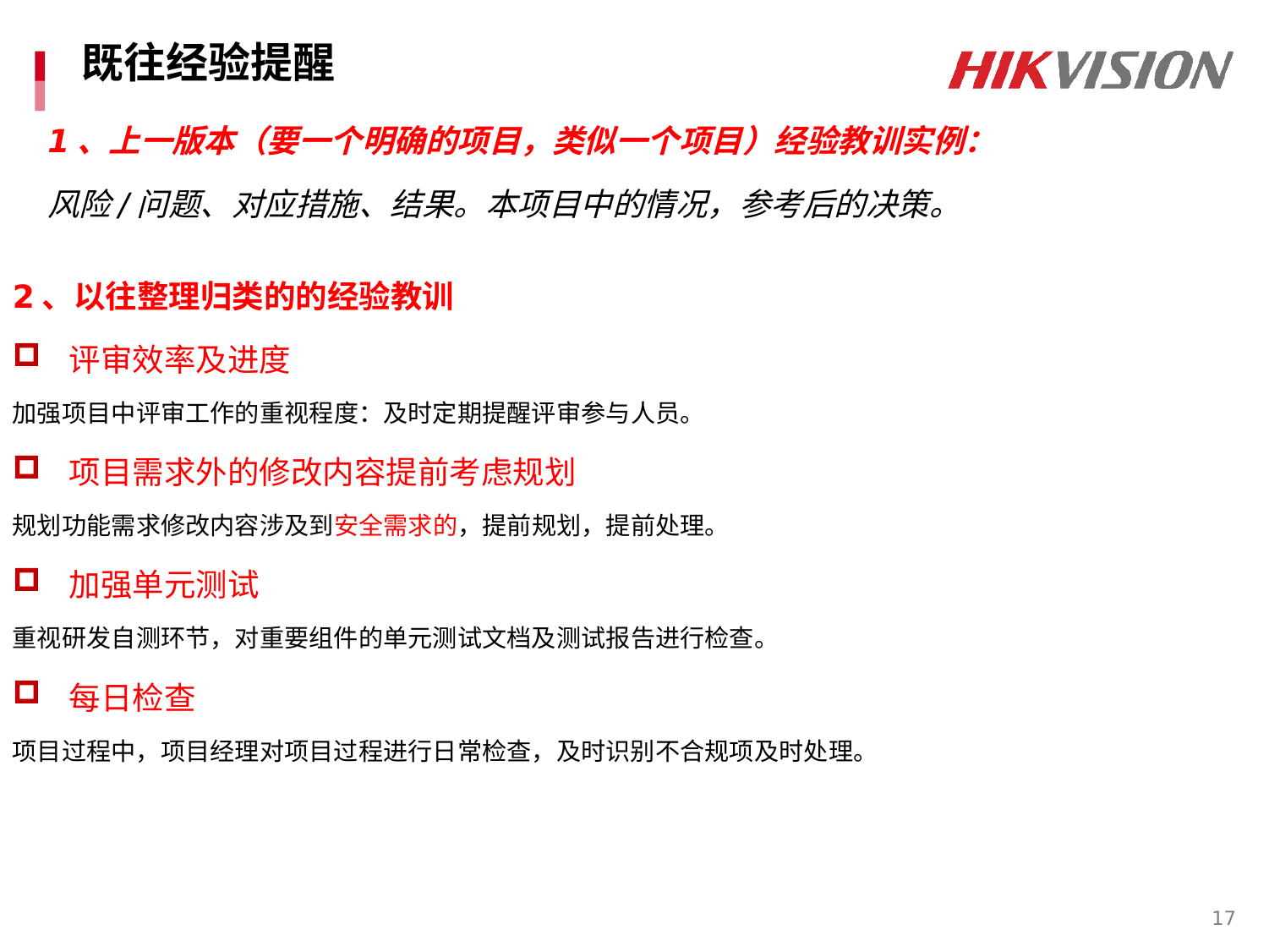

# 既往经验提醒
1、上一版本（要一个明确的项目，类似一个项目）经验教训实例：
风险/问题、对应措施、结果。本项目中的情况，参考后的决策。
2、以往整理归类的的经验教训
评审效率及进度
加强项目中评审工作的重视程度：及时定期提醒评审参与人员。
项目需求外的修改内容提前考虑规划
规划功能需求修改内容涉及到安全需求的，提前规划，提前处理。
加强单元测试
重视研发自测环节，对重要组件的单元测试文档及测试报告进行检查。
每日检查
项目过程中，项目经理对项目过程进行日常检查，及时识别不合规项及时处理。